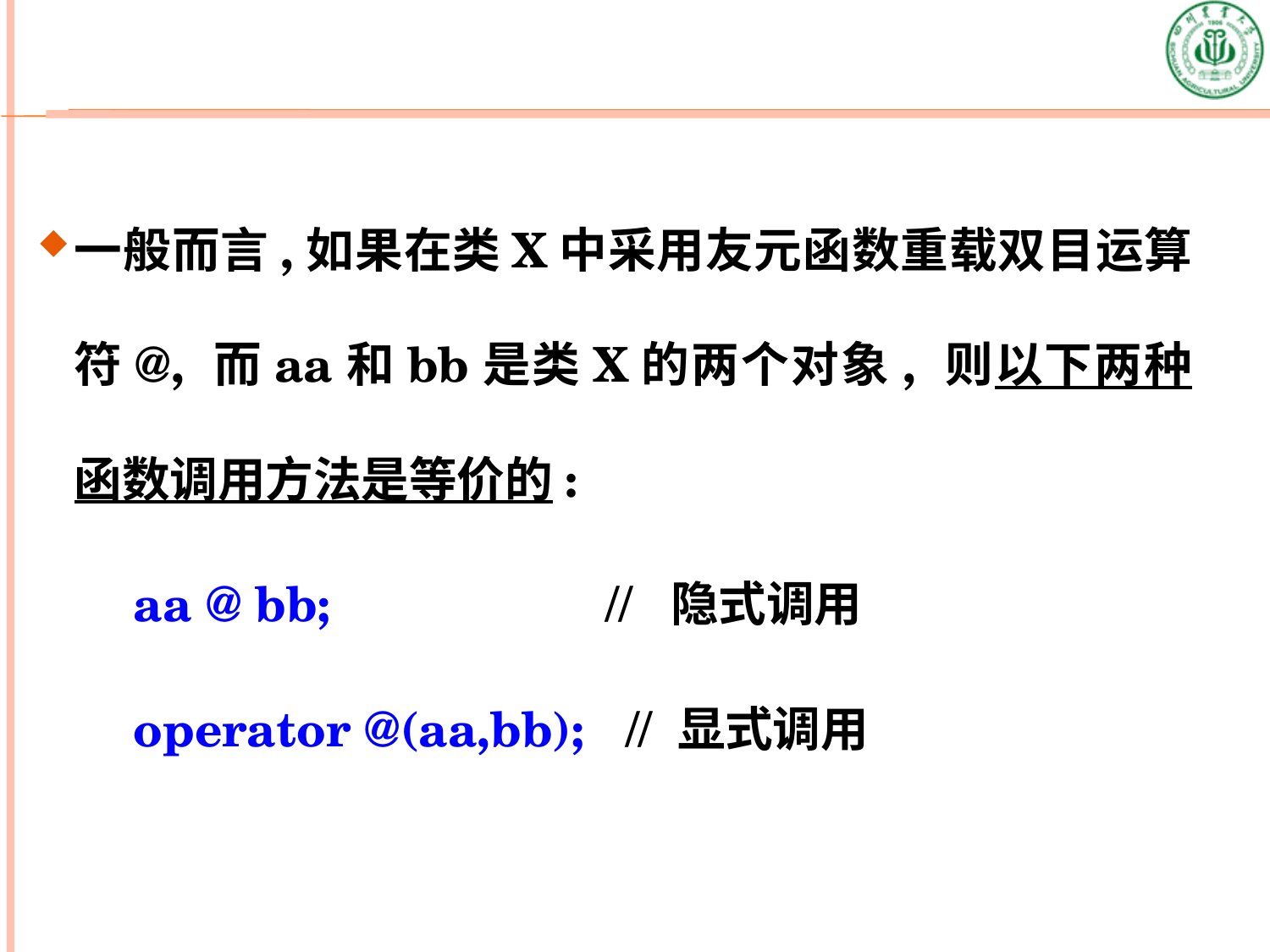

一般而言,如果在类X中采用友元函数重载双目运算符@, 而aa和bb是类X的两个对象, 则以下两种函数调用方法是等价的:
       aa @ bb;                    //  隐式调用
       operator @(aa,bb);   // 显式调用